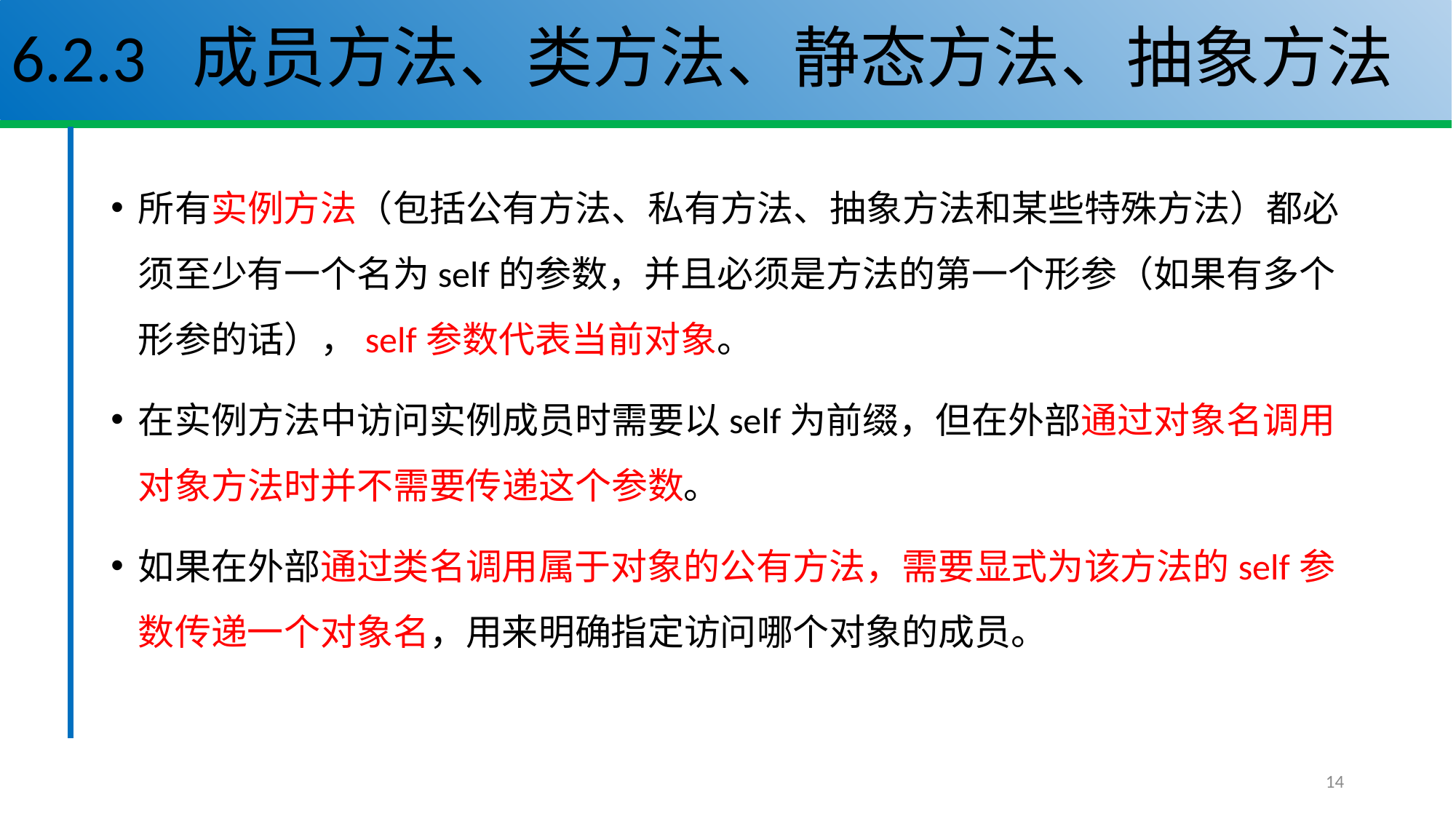

# 6.2.3  成员方法、类方法、静态方法、抽象方法
所有实例方法（包括公有方法、私有方法、抽象方法和某些特殊方法）都必须至少有一个名为self的参数，并且必须是方法的第一个形参（如果有多个形参的话），self参数代表当前对象。
在实例方法中访问实例成员时需要以self为前缀，但在外部通过对象名调用对象方法时并不需要传递这个参数。
如果在外部通过类名调用属于对象的公有方法，需要显式为该方法的self参数传递一个对象名，用来明确指定访问哪个对象的成员。
14